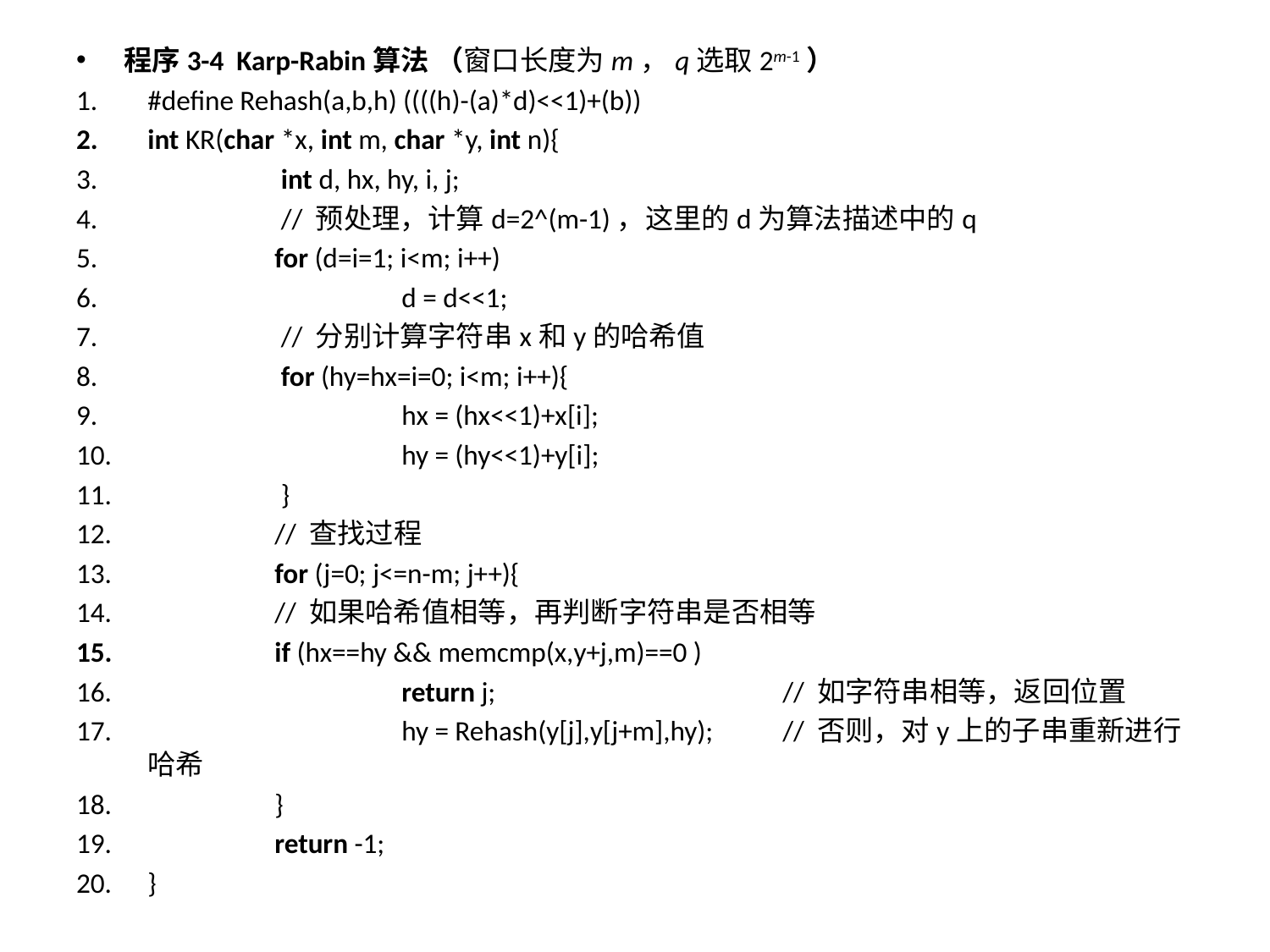

程序3-4  Karp-Rabin算法 （窗口长度为m，q选取2m-1）
#define Rehash(a,b,h) ((((h)-(a)*d)<<1)+(b))
int KR(char *x, int m, char *y, int n){
  	 int d, hx, hy, i, j;
 	 // 预处理，计算d=2^(m-1)，这里的d为算法描述中的q
  	for (d=i=1; i<m; i++)
  		d = d<<1;
 	 // 分别计算字符串x和y的哈希值
 	 for (hy=hx=i=0; i<m; i++){
 		hx = (hx<<1)+x[i];
 		hy = (hy<<1)+y[i];
  	 }
   	// 查找过程
   	for (j=0; j<=n-m; j++){
 	// 如果哈希值相等，再判断字符串是否相等
 	if (hx==hy && memcmp(x,y+j,m)==0 )
  		return j;			// 如字符串相等，返回位置
 		hy = Rehash(y[j],y[j+m],hy);	// 否则，对y上的子串重新进行哈希
   	}
   	return -1;
}